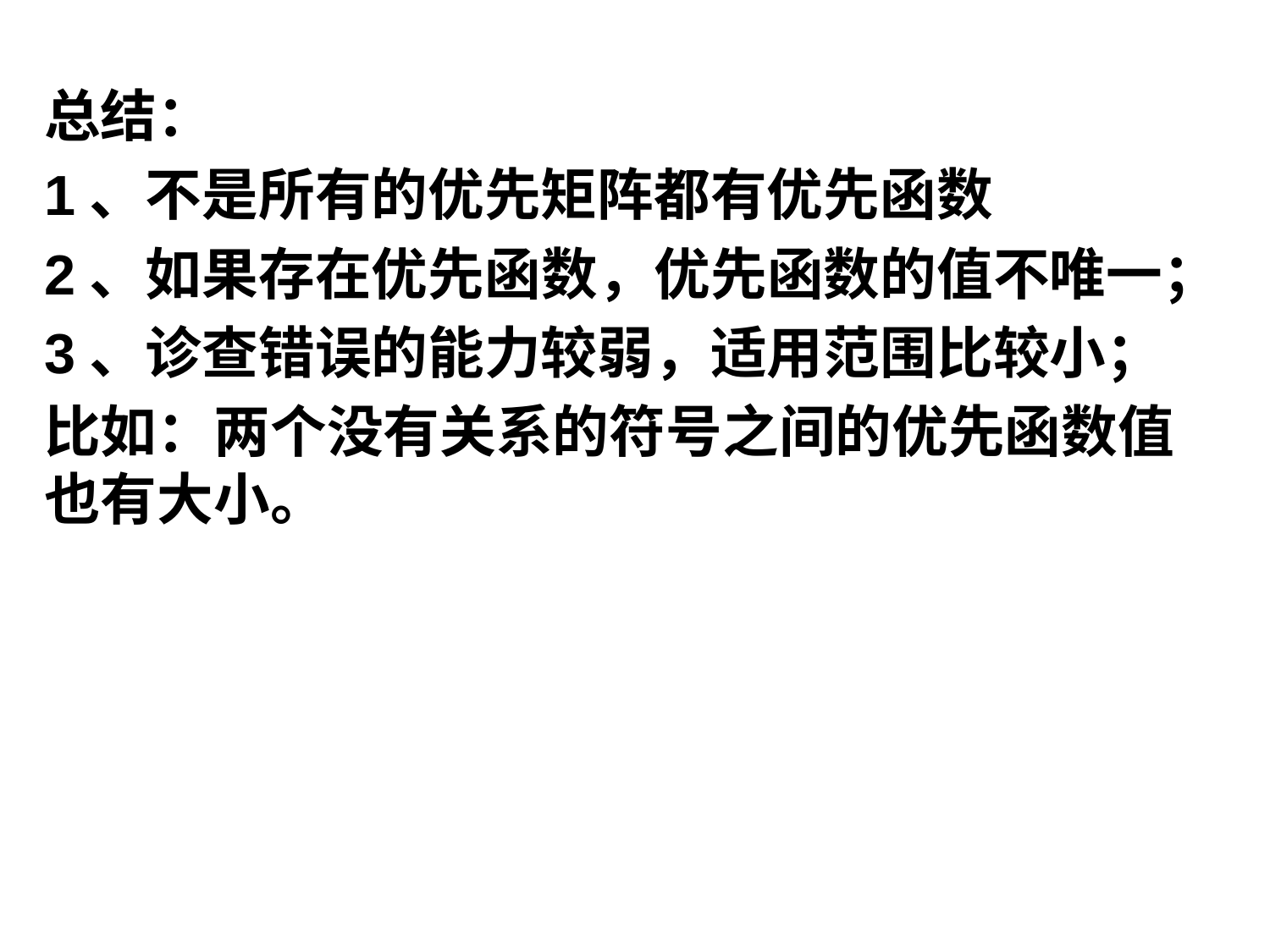

总结：
1、不是所有的优先矩阵都有优先函数
2、如果存在优先函数，优先函数的值不唯一；
3、诊查错误的能力较弱，适用范围比较小；
比如：两个没有关系的符号之间的优先函数值也有大小。